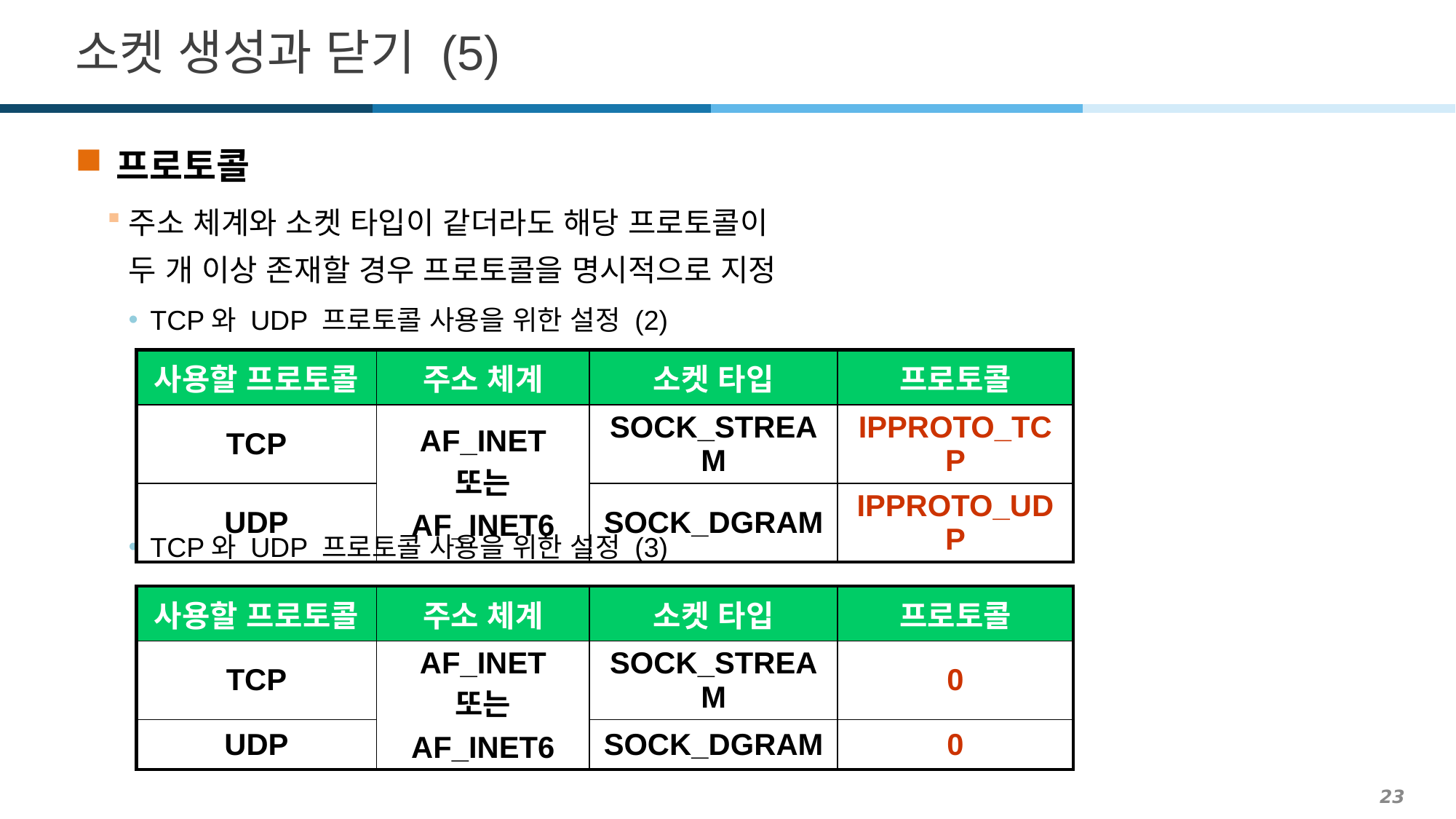

# 소켓 생성과 닫기 (5)
프로토콜
주소 체계와 소켓 타입이 같더라도 해당 프로토콜이
두 개 이상 존재할 경우 프로토콜을 명시적으로 지정
TCP와 UDP 프로토콜 사용을 위한 설정 (2)

TCP와 UDP 프로토콜 사용을 위한 설정 (3)

| 사용할 프로토콜 | 주소 체계 | 소켓 타입 | 프로토콜 |
| --- | --- | --- | --- |
| TCP | AF\_INET 또는 AF\_INET6 | SOCK\_STREAM | IPPROTO\_TCP |
| UDP |  | SOCK\_DGRAM | IPPROTO\_UDP |
| 사용할 프로토콜 | 주소 체계 | 소켓 타입 | 프로토콜 |
| --- | --- | --- | --- |
| TCP | AF\_INET 또는 AF\_INET6 | SOCK\_STREAM | 0 |
| UDP |  | SOCK\_DGRAM | 0 |